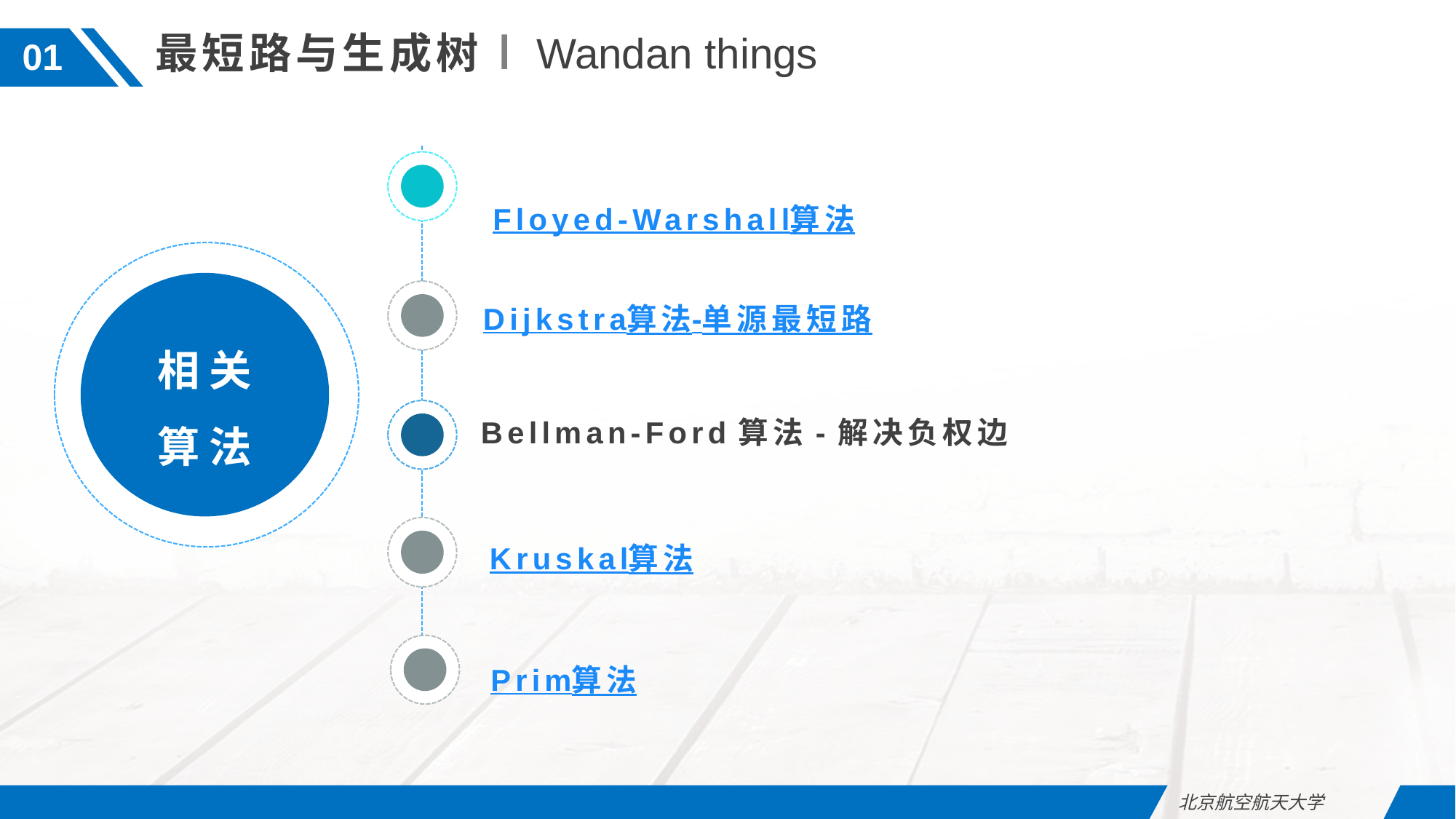

最短路与生成树
Wandan things

01

Floyed-Warshall算法

相关
算法

Dijkstra算法-单源最短路

Bellman-Ford算法-解决负权边

Kruskal算法

Prim算法

北京航空航天大学